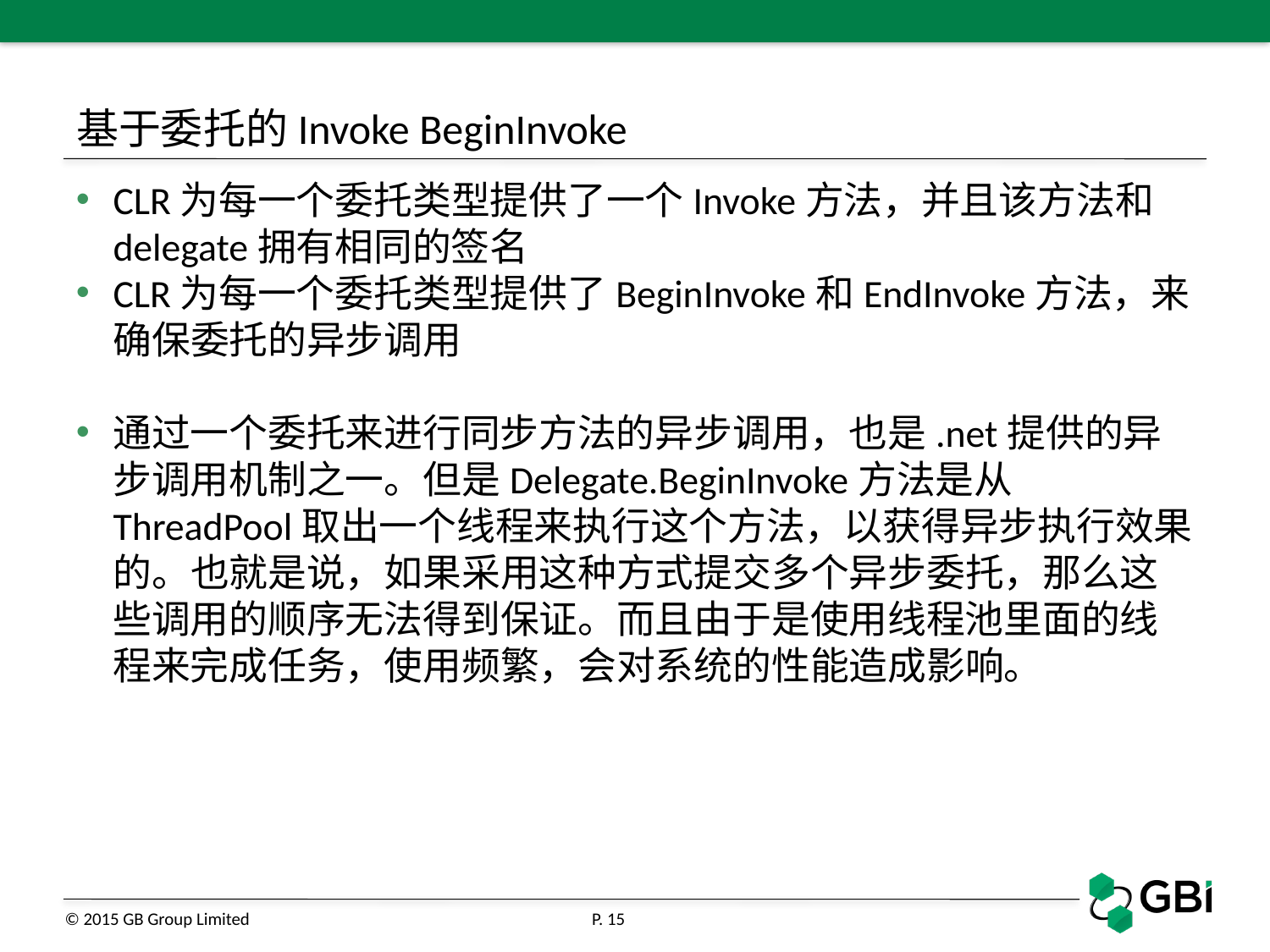

# 基于委托的Invoke BeginInvoke
CLR为每一个委托类型提供了一个Invoke方法，并且该方法和delegate拥有相同的签名
CLR为每一个委托类型提供了BeginInvoke和EndInvoke方法，来确保委托的异步调用

通过一个委托来进行同步方法的异步调用，也是.net提供的异步调用机制之一。但是Delegate.BeginInvoke方法是从ThreadPool取出一个线程来执行这个方法，以获得异步执行效果的。也就是说，如果采用这种方式提交多个异步委托，那么这些调用的顺序无法得到保证。而且由于是使用线程池里面的线程来完成任务，使用频繁，会对系统的性能造成影响。